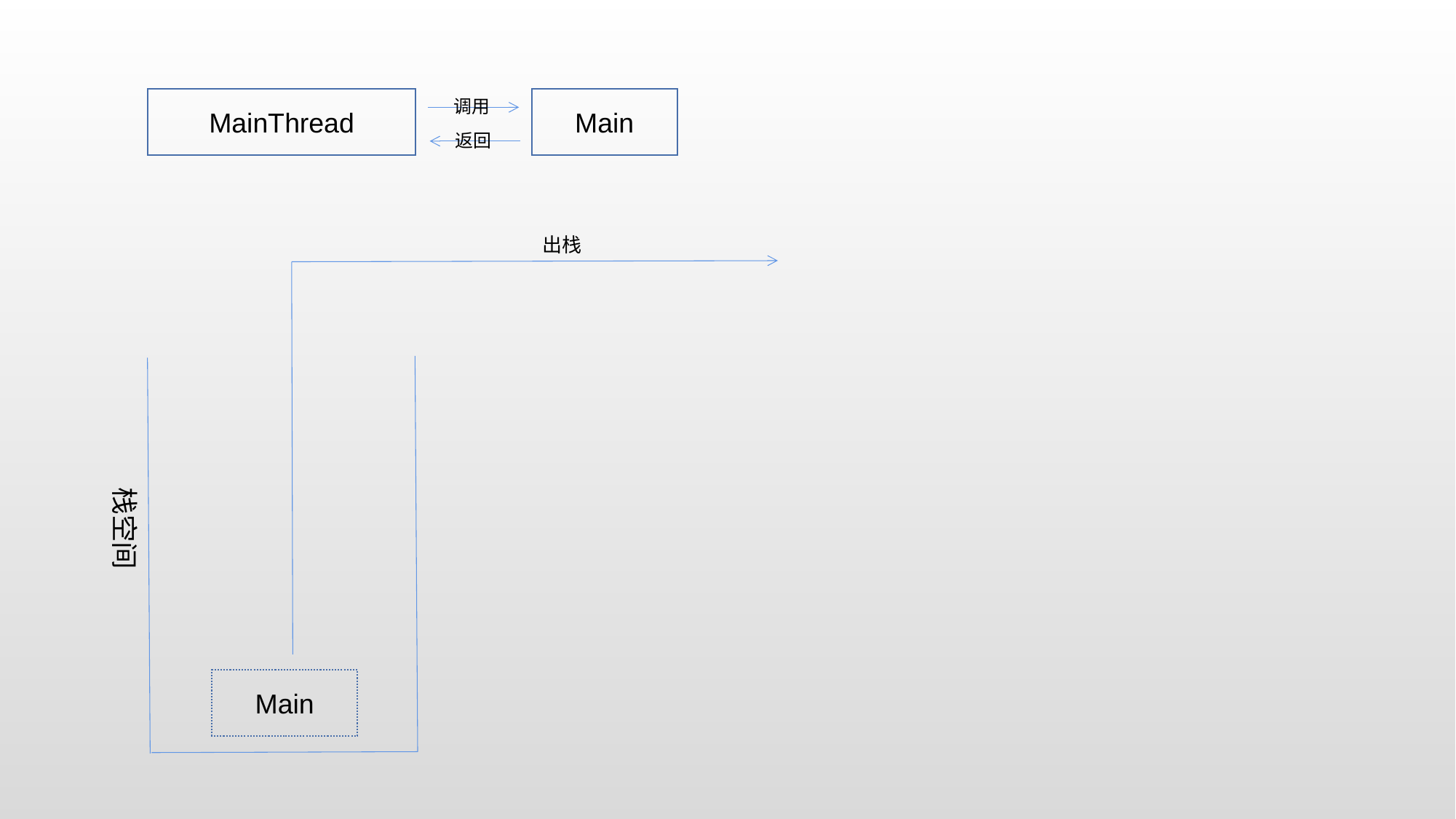

MainThread
Main
调用
返回
出栈
栈空间
Main